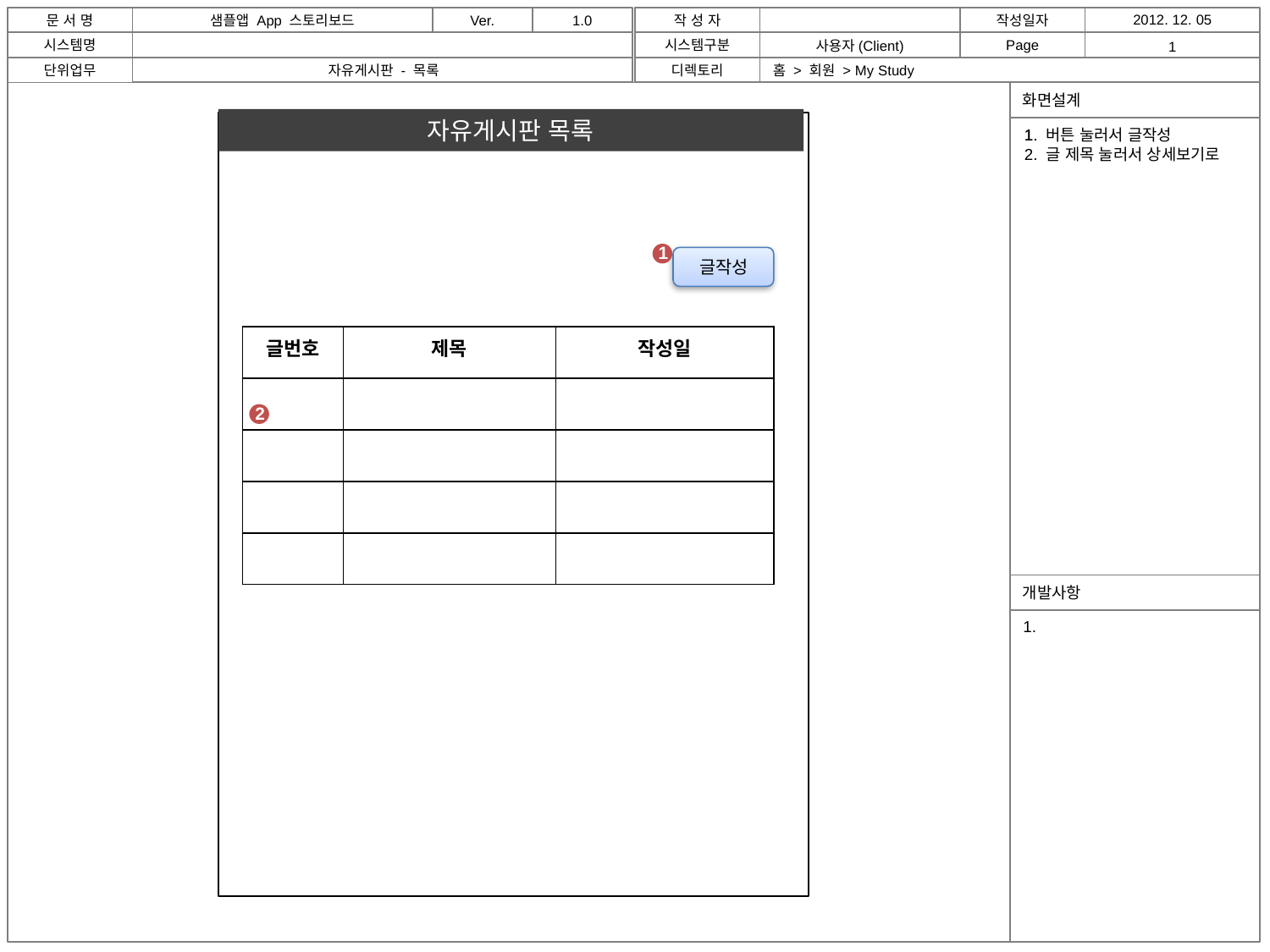

자유게시판 - 목록
홈 > 회원 > My Study
자유게시판 목록

1. 버튼 눌러서 글작성
2. 글 제목 눌러서 상세보기로
1

글작성
| 글번호 | 제목 | 작성일 |
| --- | --- | --- |
|  |  |  |
|  |  |  |
|  |  |  |
|  |  |  |
2